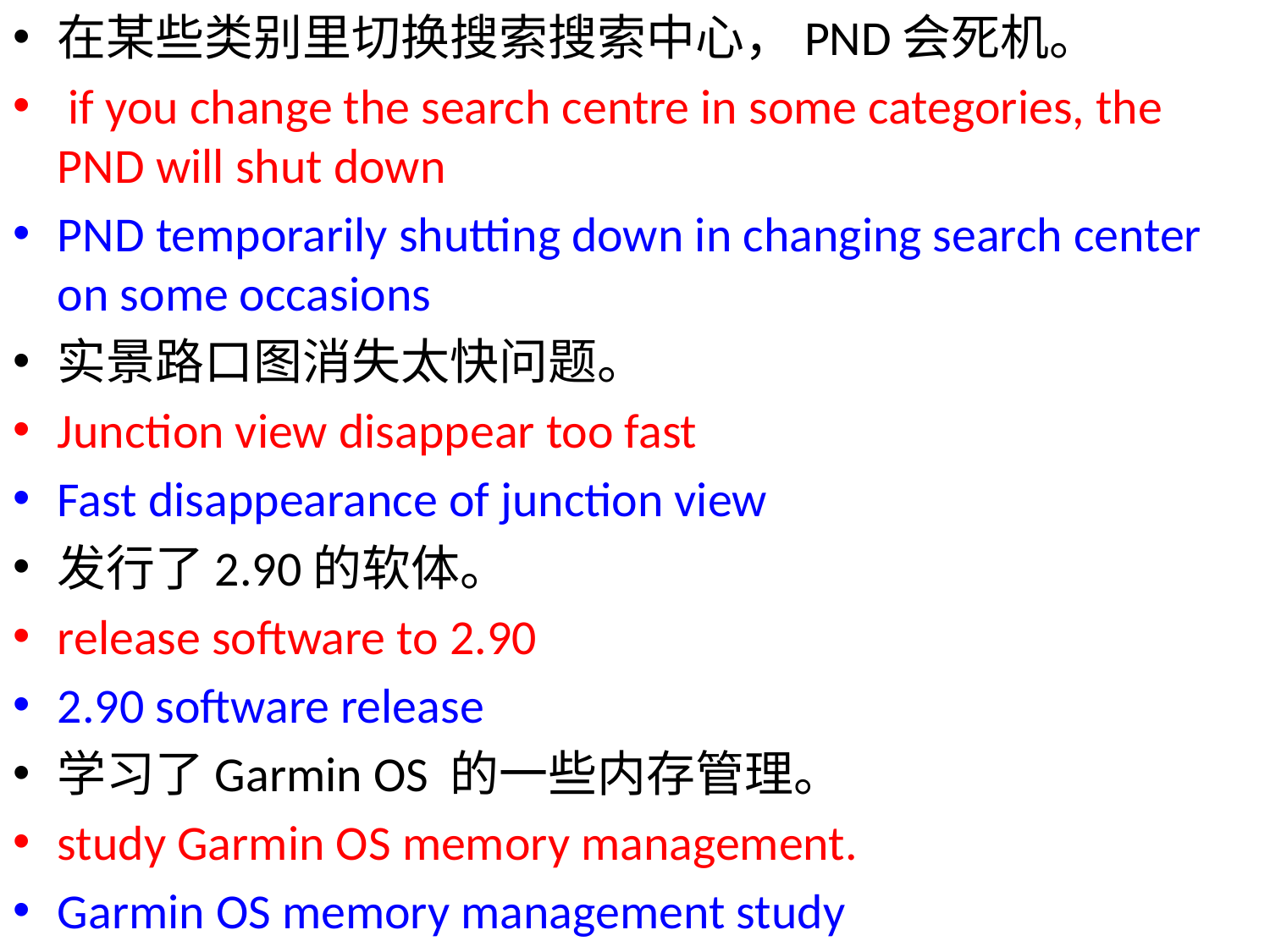

在某些类别里切换搜索搜索中心，PND会死机。
 if you change the search centre in some categories, the PND will shut down
PND temporarily shutting down in changing search center on some occasions
实景路口图消失太快问题。
Junction view disappear too fast
Fast disappearance of junction view
发行了2.90的软体。
release software to 2.90
2.90 software release
学习了Garmin OS 的一些内存管理。
study Garmin OS memory management.
Garmin OS memory management study